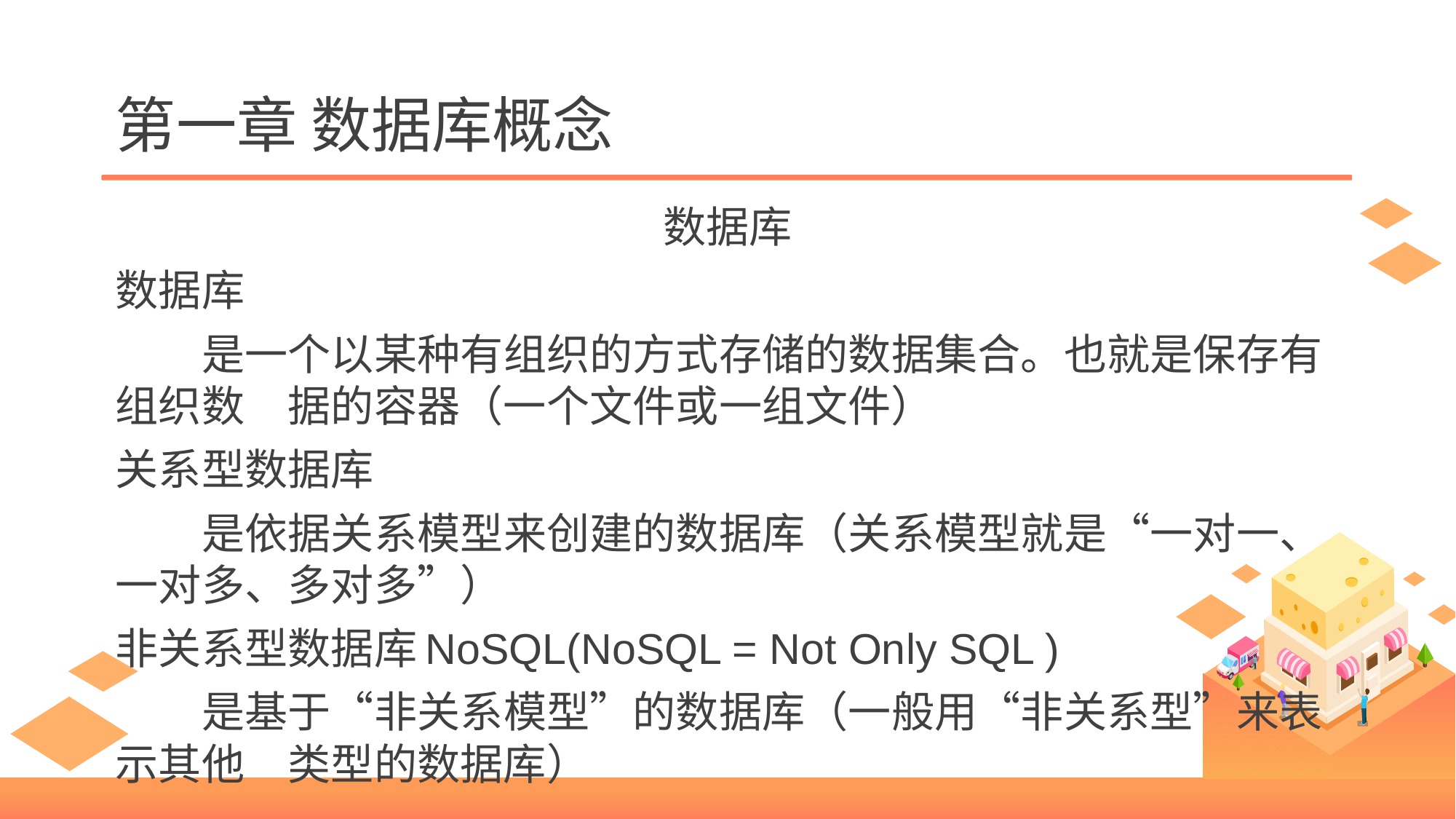

# 第一章 数据库概念
数据库
数据库
	是一个以某种有组织的方式存储的数据集合。也就是保存有组织数	据的容器（一个文件或一组文件）
关系型数据库
	是依据关系模型来创建的数据库（关系模型就是“一对一、一对多、	多对多”）
非关系型数据库NoSQL(NoSQL = Not Only SQL )
	是基于“非关系模型”的数据库（一般用“非关系型”来表示其他	类型的数据库）